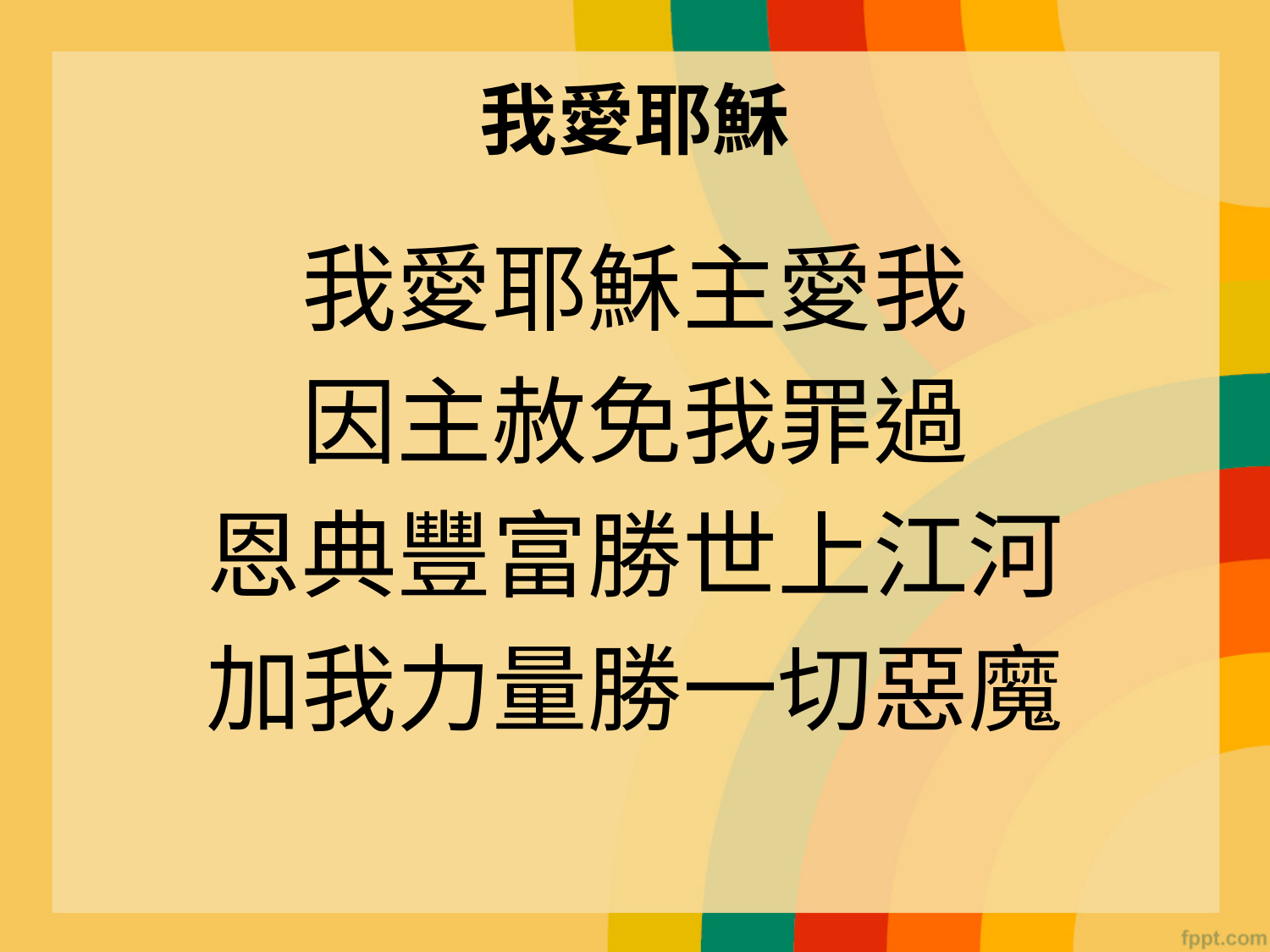

# 我愛耶穌
我愛耶穌主愛我
因主赦免我罪過
恩典豐富勝世上江河
加我力量勝一切惡魔